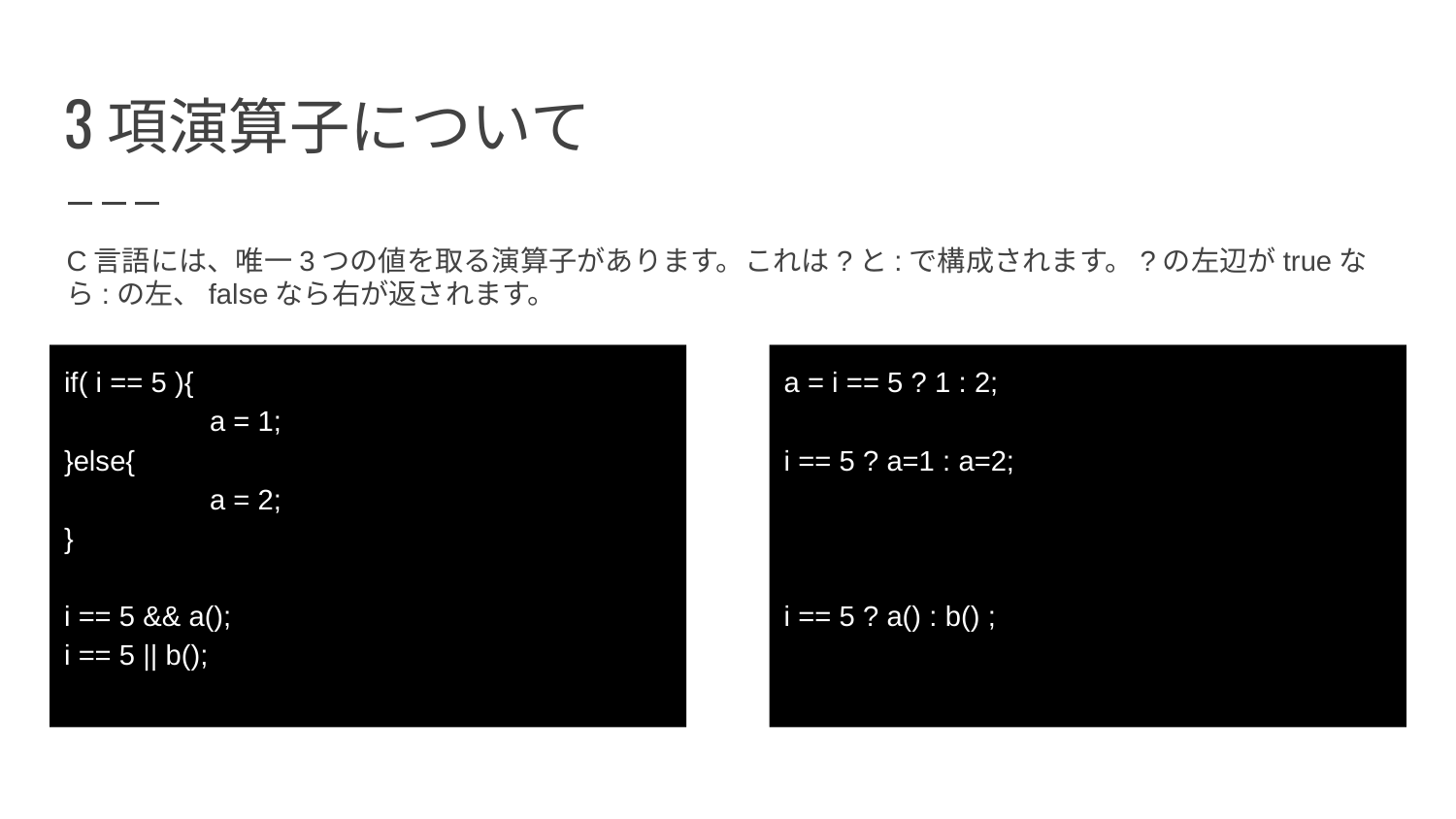

# 3項演算子について
C言語には、唯一3つの値を取る演算子があります。これは?と:で構成されます。?の左辺がtrueなら:の左、falseなら右が返されます。
if( i == 5 ){
	a = 1;
}else{
	a = 2;
}

i == 5 && a();
i == 5 || b();
a = i == 5 ? 1 : 2;

i == 5 ? a=1 : a=2;

i == 5 ? a() : b() ;